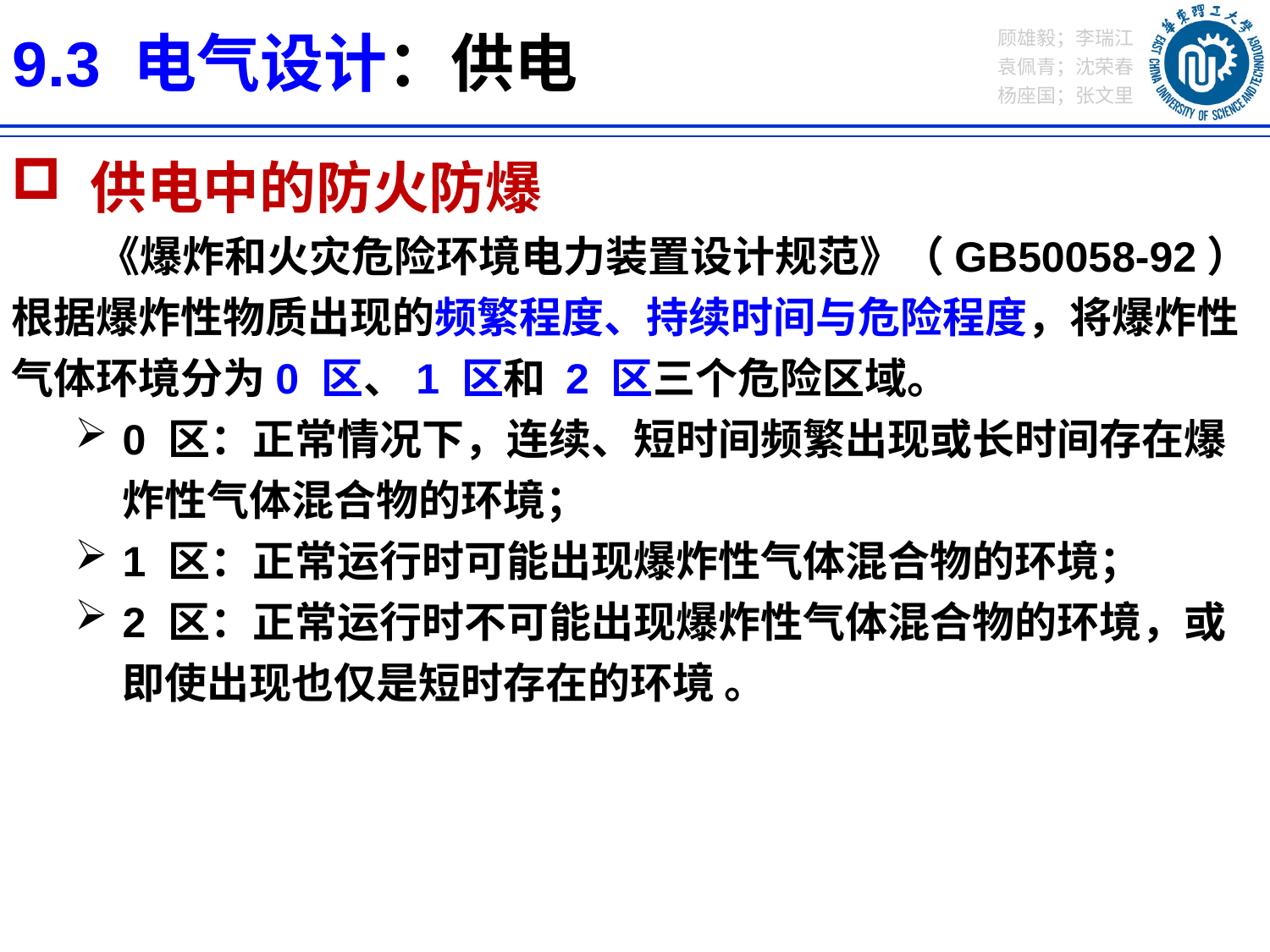

9.3 电气设计：供电
 供电中的防火防爆
        《爆炸和火灾危险环境电力装置设计规范》（GB50058-92）根据爆炸性物质出现的频繁程度、持续时间与危险程度，将爆炸性气体环境分为0 区、1 区和 2 区三个危险区域。
0 区：正常情况下，连续、短时间频繁出现或长时间存在爆炸性气体混合物的环境；
1 区：正常运行时可能出现爆炸性气体混合物的环境；
2 区：正常运行时不可能出现爆炸性气体混合物的环境，或即使出现也仅是短时存在的环境 。